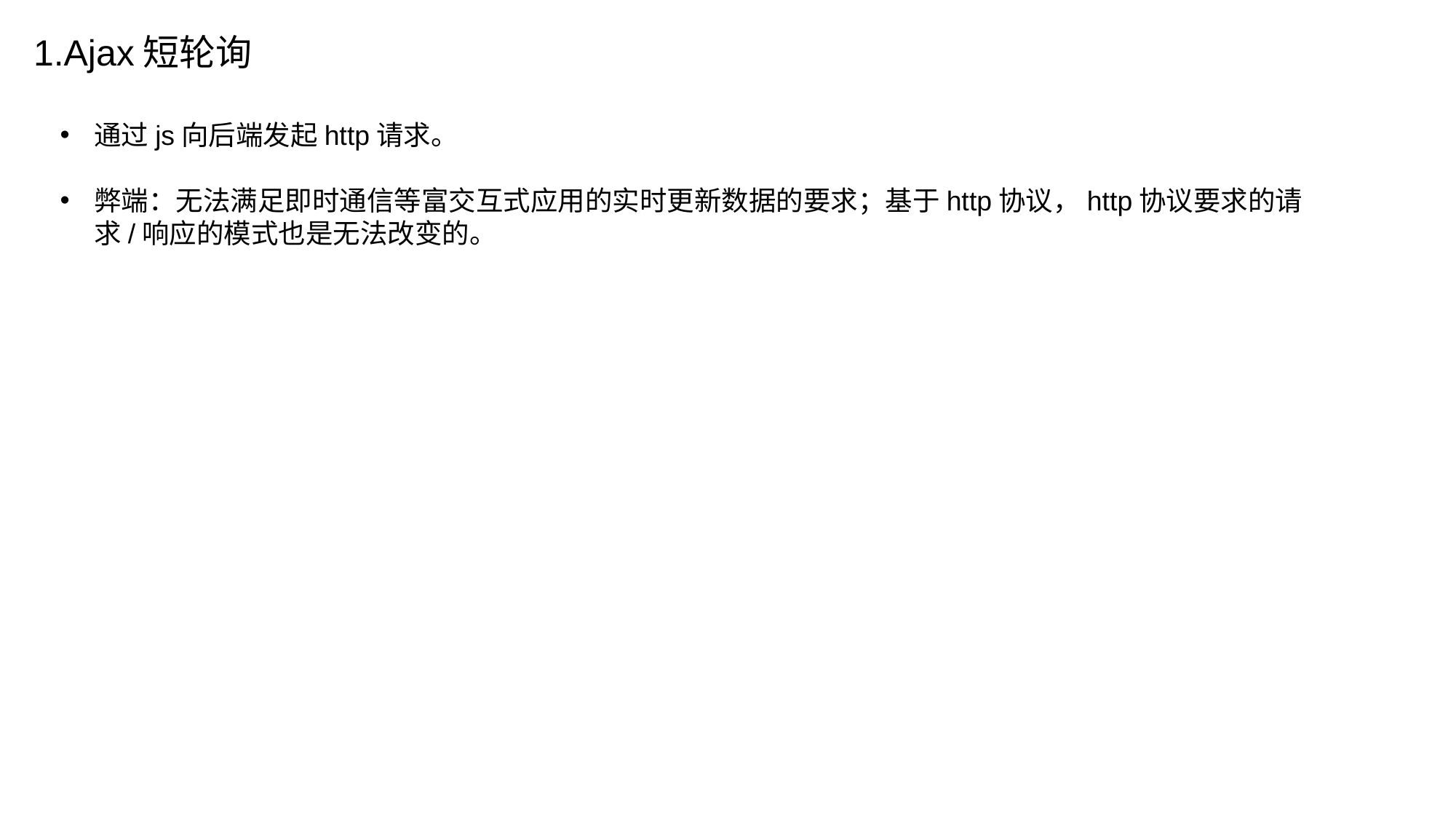

1.Ajax短轮询
通过js向后端发起http请求。

弊端：无法满足即时通信等富交互式应用的实时更新数据的要求；基于http协议，http协议要求的请求/响应的模式也是无法改变的。